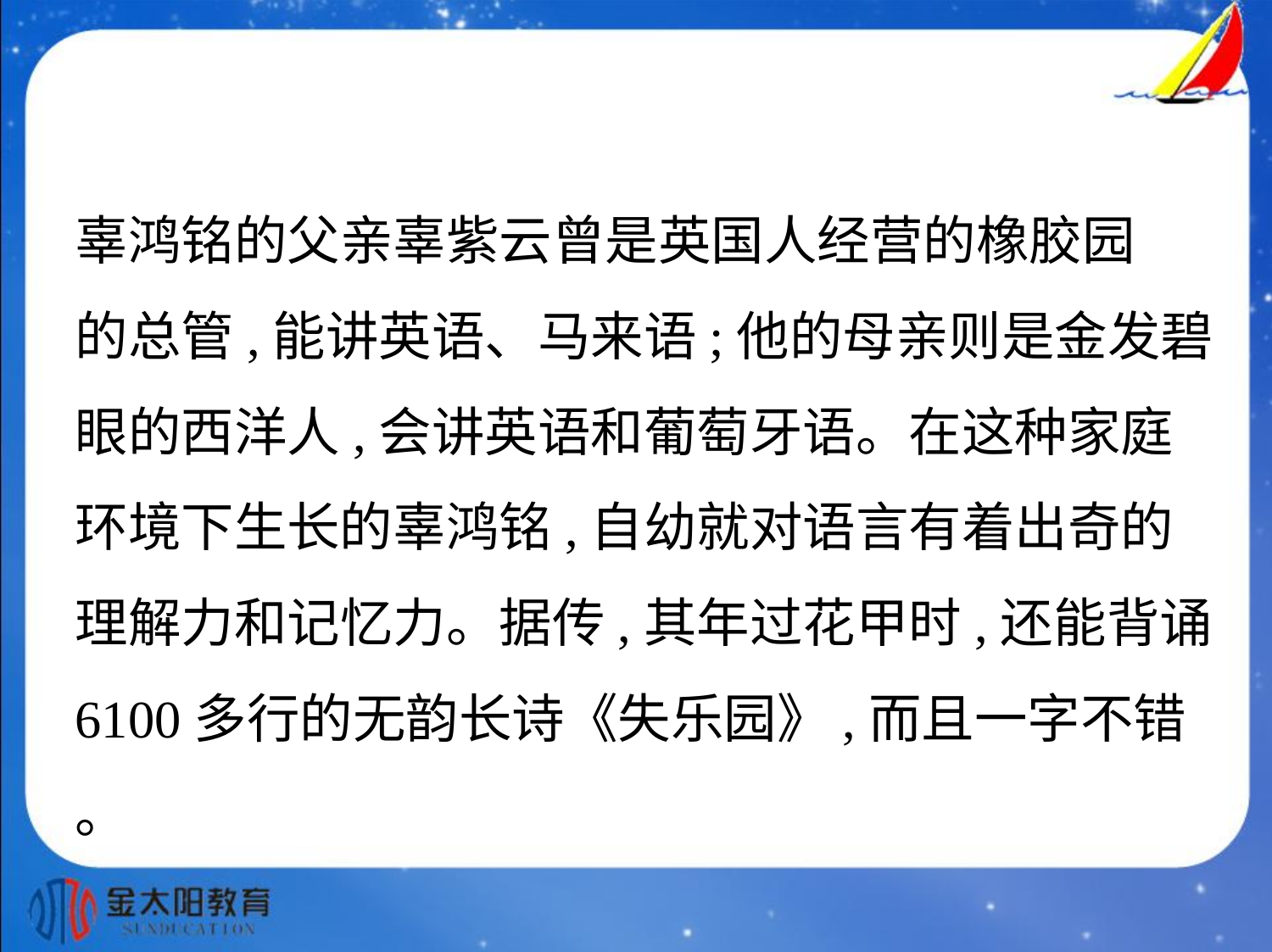

辜鸿铭的父亲辜紫云曾是英国人经营的橡胶园
的总管,能讲英语、马来语;他的母亲则是金发碧
眼的西洋人,会讲英语和葡萄牙语。在这种家庭
环境下生长的辜鸿铭,自幼就对语言有着出奇的
理解力和记忆力。据传,其年过花甲时,还能背诵
6100多行的无韵长诗《失乐园》,而且一字不错
。